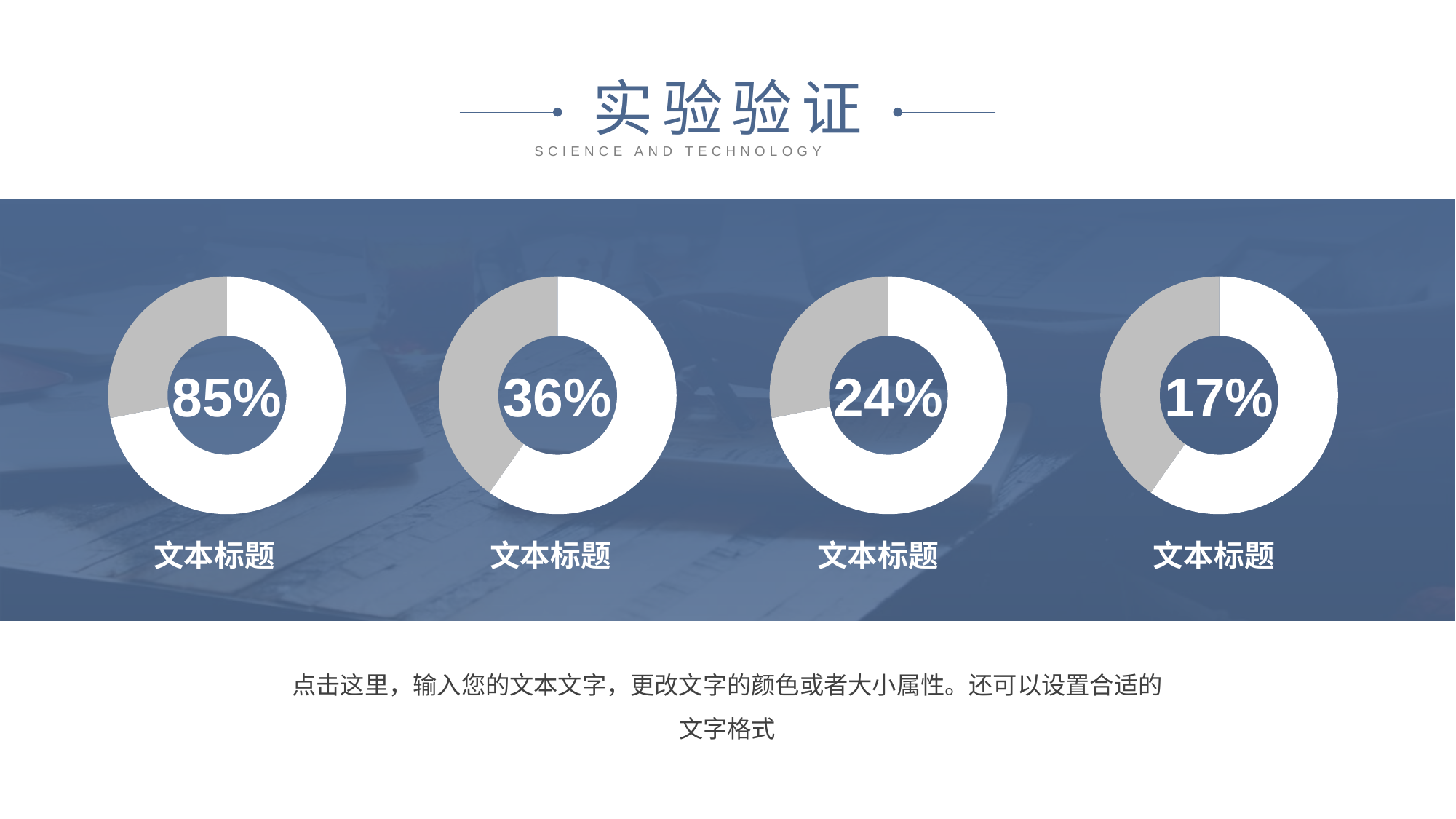

实验验证
SCIENCE AND TECHNOLOGY

### Chart

| Category | 销售额 |
|---|---|
| 第一季度 | 8.2 |
| 第二季度 | 3.2 |

### Chart

| Category | 销售额 |
|---|---|
| 第一季度 | 9.2 |
| 第二季度 | 6.2 |

### Chart

| Category | 销售额 |
|---|---|
| 第一季度 | 8.2 |
| 第二季度 | 3.2 |

### Chart

| Category | 销售额 |
|---|---|
| 第一季度 | 9.2 |
| 第二季度 | 6.2 |
85%
36%
24%
17%
文本标题
文本标题
文本标题
文本标题
点击这里，输入您的文本文字，更改文字的颜色或者大小属性。还可以设置合适的文字格式
PPT下载 http://www.1ppt.com/xiazai/